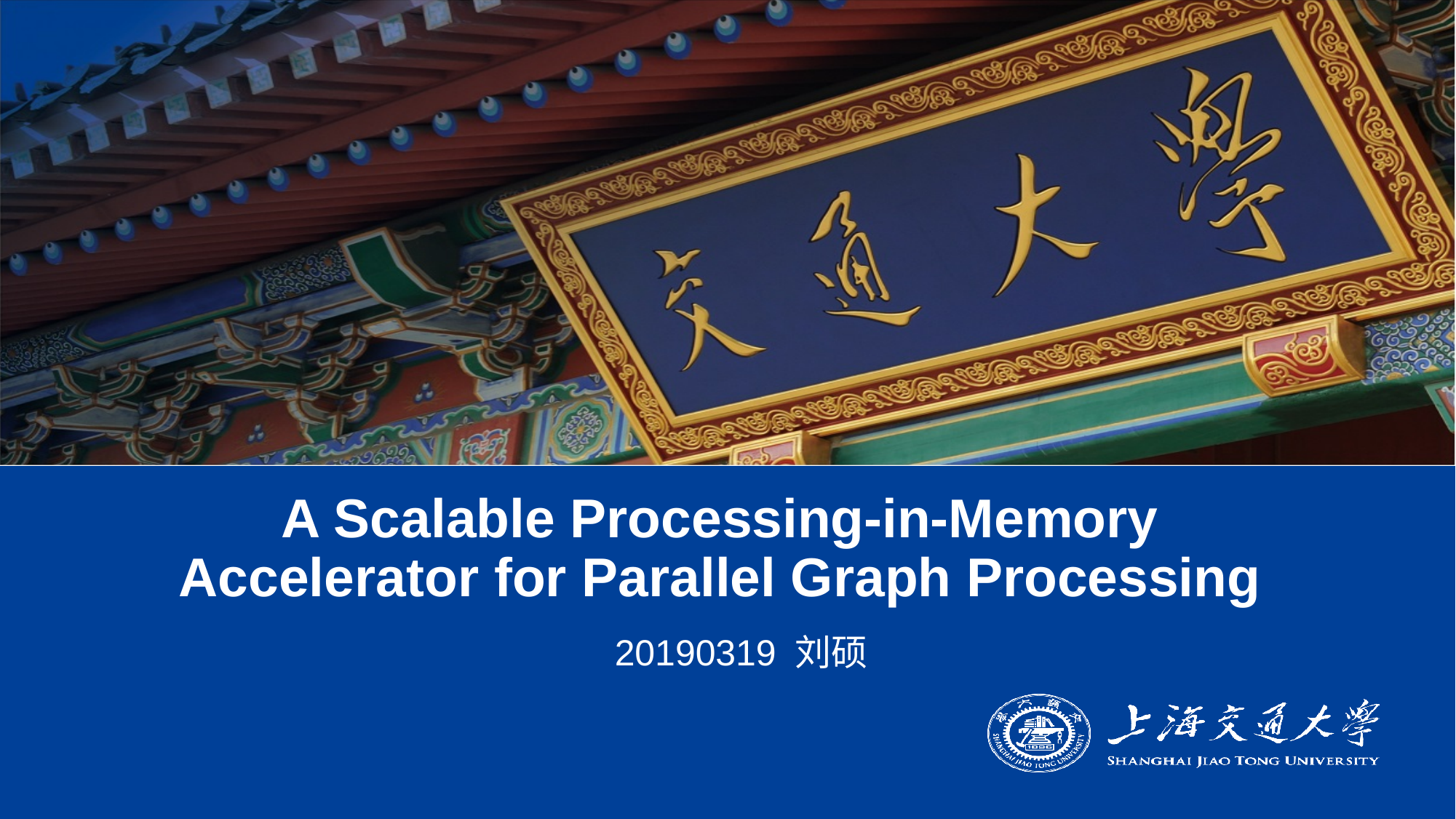

# A Scalable Processing-in-Memory Accelerator for Parallel Graph Processing
20190319 刘硕